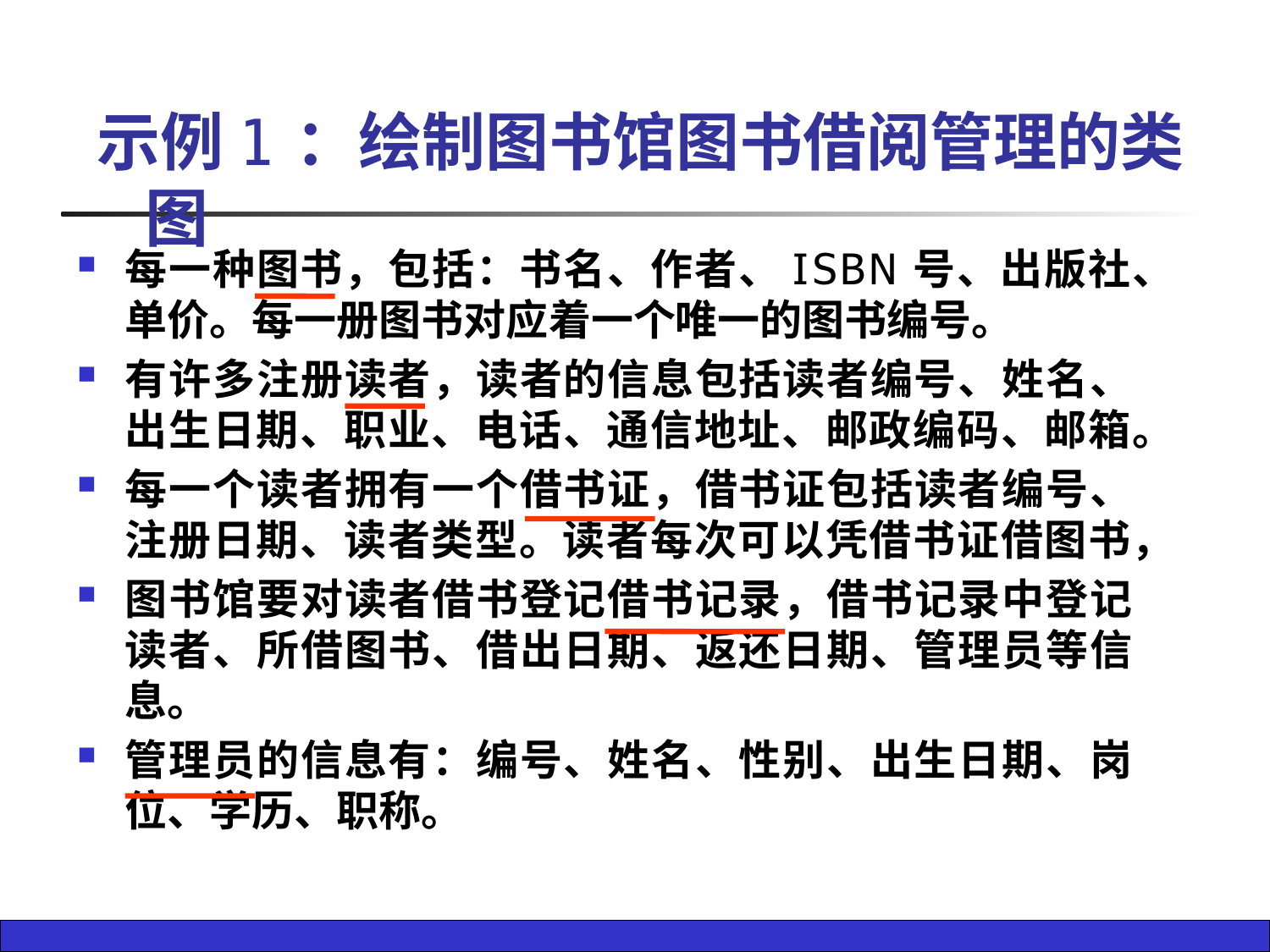

示例1：绘制图书馆图书借阅管理的类图
每一种图书，包括：书名、作者、ISBN号、出版社、单价。每一册图书对应着一个唯一的图书编号。
有许多注册读者，读者的信息包括读者编号、姓名、出生日期、职业、电话、通信地址、邮政编码、邮箱。
每一个读者拥有一个借书证，借书证包括读者编号、注册日期、读者类型。读者每次可以凭借书证借图书，
图书馆要对读者借书登记借书记录，借书记录中登记读者、所借图书、借出日期、返还日期、管理员等信息。
管理员的信息有：编号、姓名、性别、出生日期、岗位、学历、职称。